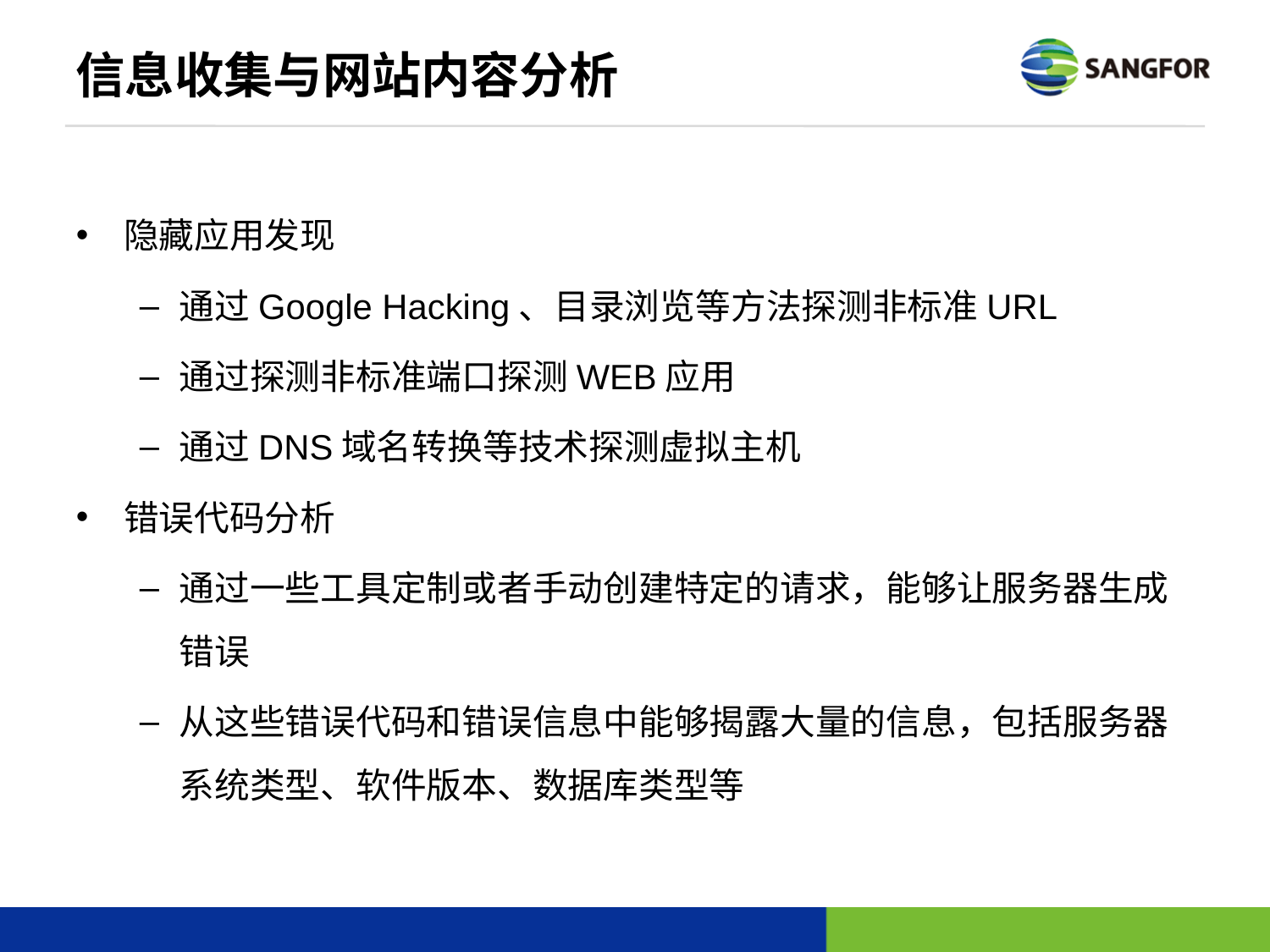

# 信息收集与网站内容分析
隐藏应用发现
通过Google Hacking、目录浏览等方法探测非标准URL
通过探测非标准端口探测WEB应用
通过DNS域名转换等技术探测虚拟主机
错误代码分析
通过一些工具定制或者手动创建特定的请求，能够让服务器生成错误
从这些错误代码和错误信息中能够揭露大量的信息，包括服务器系统类型、软件版本、数据库类型等